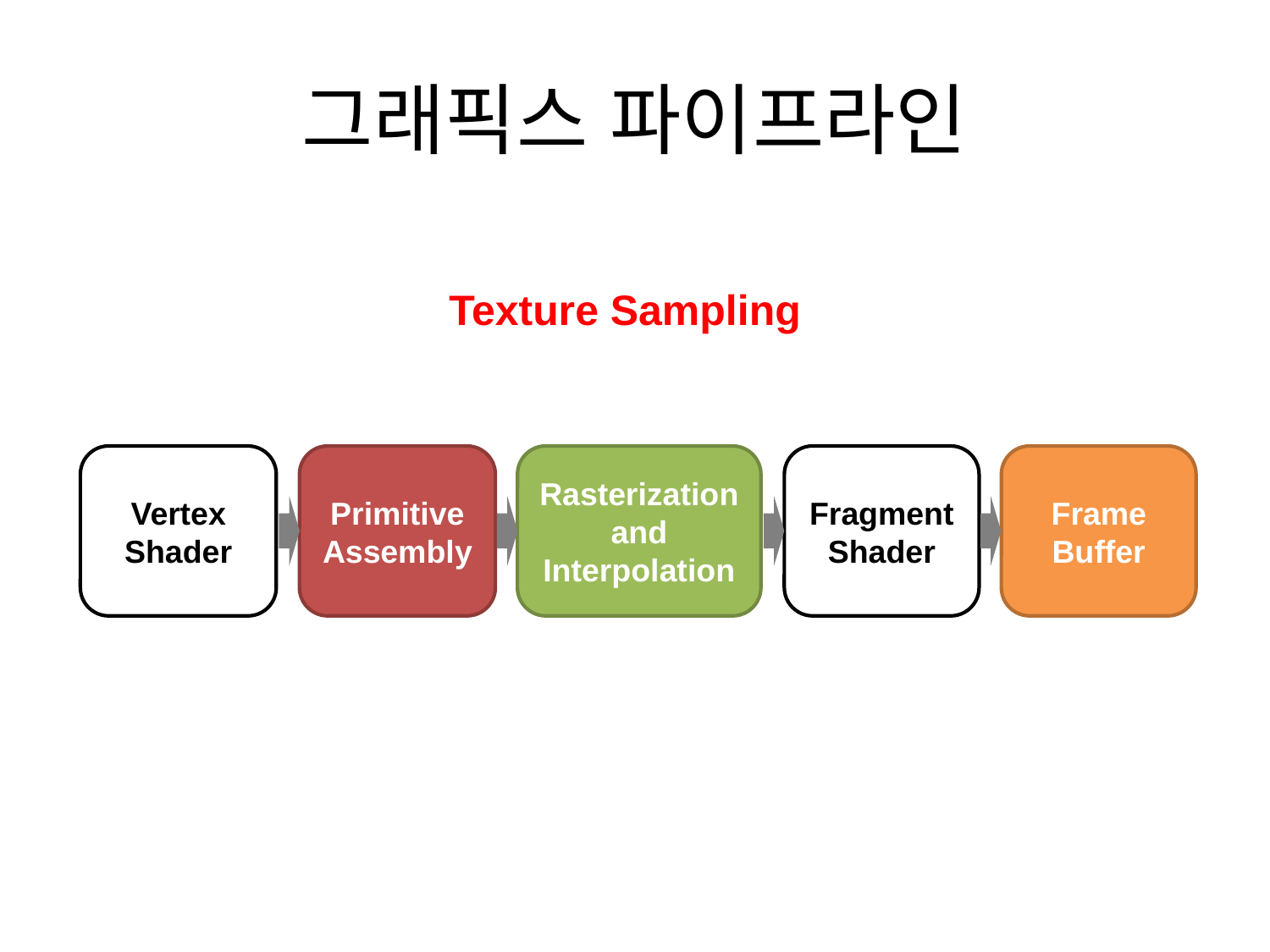

# 그래픽스 파이프라인
Texture Sampling
Vertex Shader
Primitive Assembly
Rasterization and Interpolation
Fragment Shader
Frame Buffer